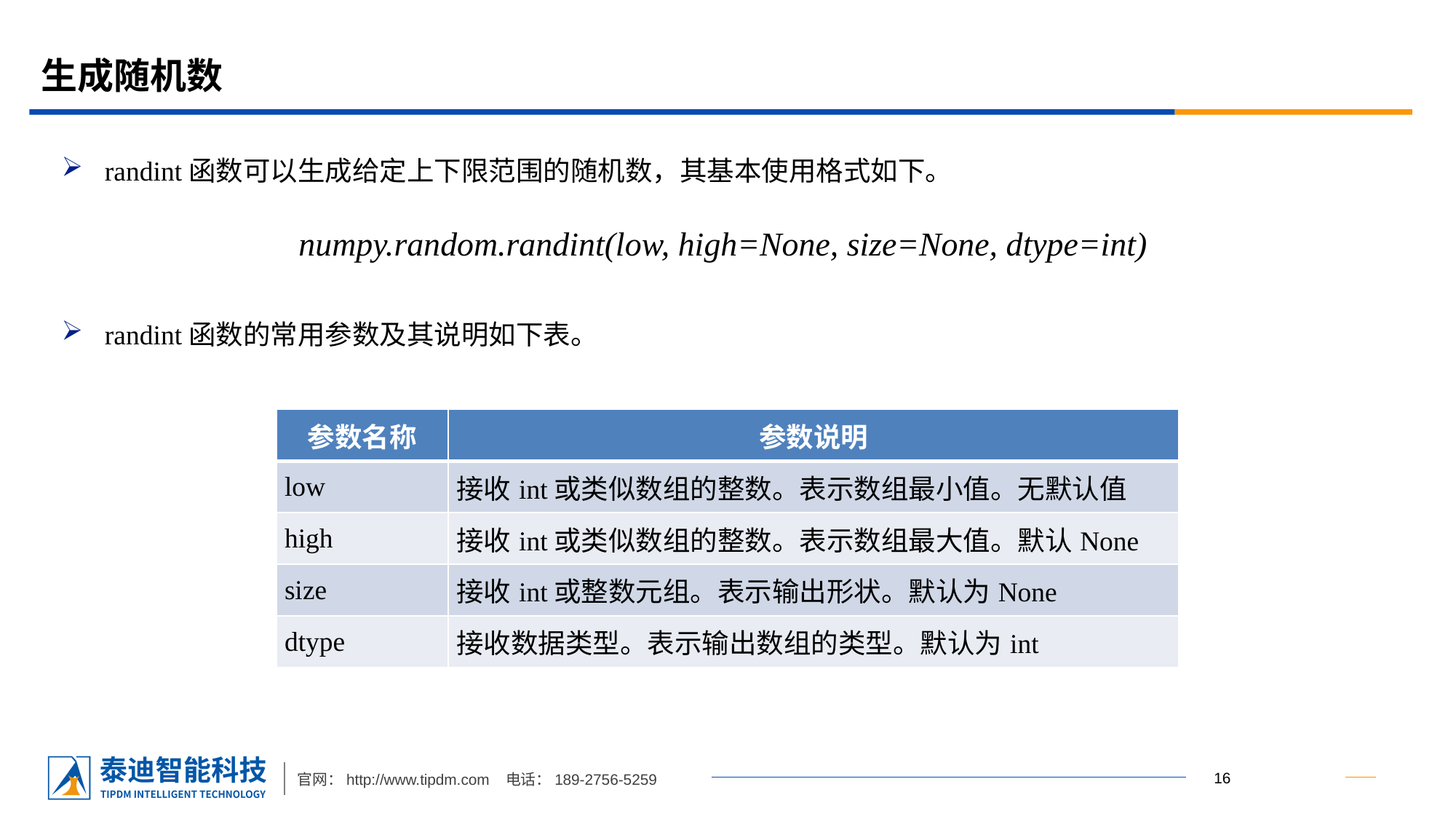

# 生成随机数
randint函数可以生成给定上下限范围的随机数，其基本使用格式如下。

randint函数的常用参数及其说明如下表。

numpy.random.randint(low, high=None, size=None, dtype=int)
| 参数名称 | 参数说明 |
| --- | --- |
| low | 接收int或类似数组的整数。表示数组最小值。无默认值 |
| high | 接收int或类似数组的整数。表示数组最大值。默认None |
| size | 接收int或整数元组。表示输出形状。默认为None |
| dtype | 接收数据类型。表示输出数组的类型。默认为int |